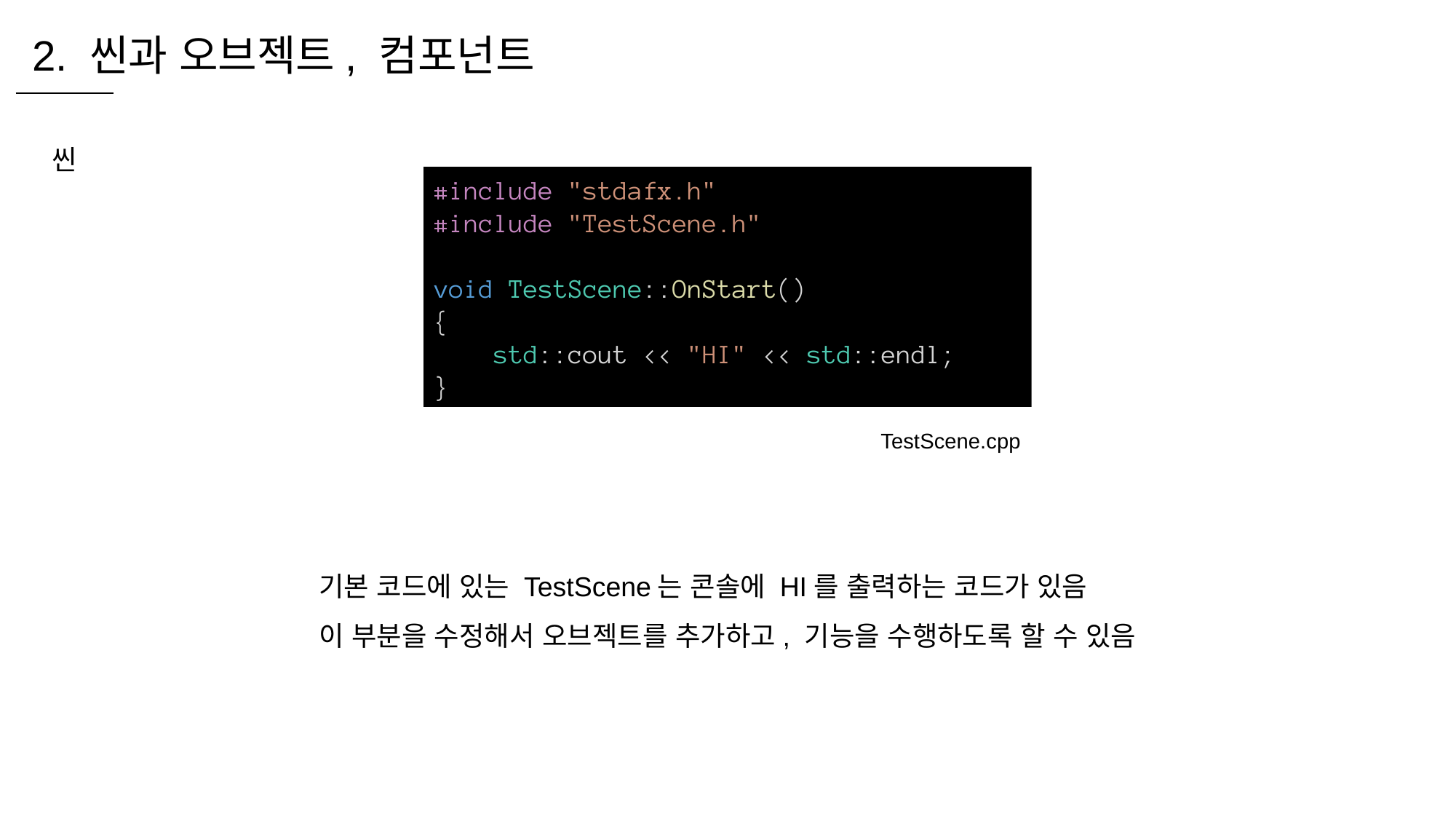

2. 씬과 오브젝트, 컴포넌트
씬
#include "stdafx.h"
#include "TestScene.h"
void TestScene::OnStart()
{
    std::cout << "HI" << std::endl;
}
TestScene.cpp
기본 코드에 있는 TestScene는 콘솔에 HI를 출력하는 코드가 있음
이 부분을 수정해서 오브젝트를 추가하고, 기능을 수행하도록 할 수 있음